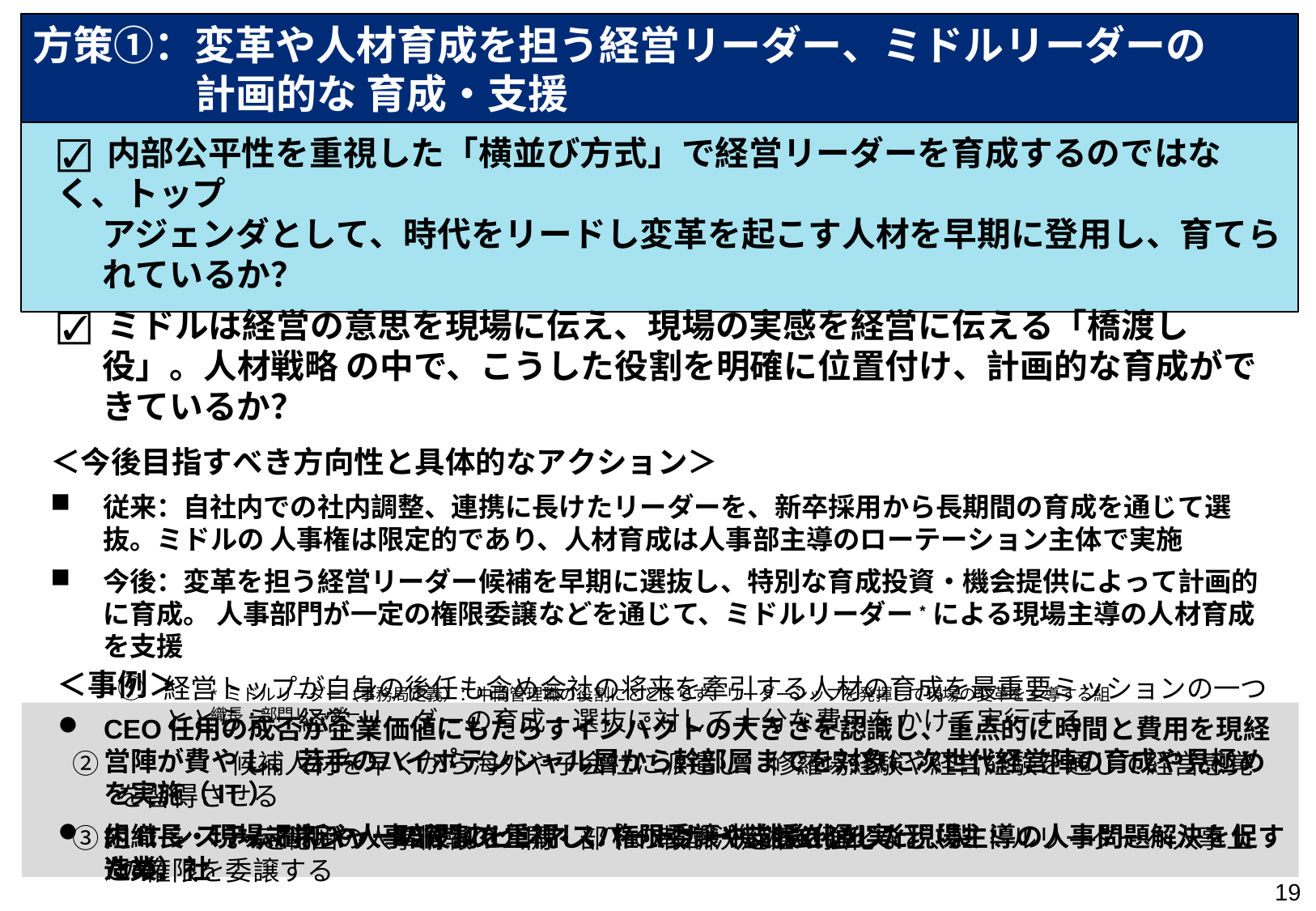

# 方策①：変革や人材育成を担う経営リーダー、ミドルリーダーの計画的な 育成・支援

☑ 内部公平性を重視した「横並び方式」で経営リーダーを育成するのではなく、トップ
アジェンダとして、時代をリードし変革を起こす人材を早期に登用し、育てられているか？
☑ ミドルは経営の意思を現場に伝え、現場の実感を経営に伝える「橋渡し役」。人材戦略 の中で、こうした役割を明確に位置付け、計画的な育成ができているか？
＜今後目指すべき方向性と具体的なアクション＞
従来：自社内での社内調整、連携に長けたリーダーを、新卒採用から長期間の育成を通じて選抜。ミドルの 人事権は限定的であり、人材育成は人事部主導のローテーション主体で実施
今後：変革を担う経営リーダー候補を早期に選抜し、特別な育成投資・機会提供によって計画的に育成。 人事部門が一定の権限委譲などを通じて、ミドルリーダー*による現場主導の人材育成を支援
①	経営トップが自身の後任も含め会社の将来を牽引する人材の育成を最重要ミッションの一つととらえ、経営 リーダーの育成・選抜に対して十分な費用をかけて実行する
②	候補人材を早くから海外や子会社に派遣し、修羅場経験や経営経験を通じて経営感覚を習得させる
③	一定範囲の人事情報の公開・部下の報酬決定権の強化など、ミドルリーダーへ人事上の権限を委譲する
＜事例＞
* ミドルリーダー（事務局定義）：中間管理職の役割にとどまらず、リーダーシップを発揮して現場の変革を主導する組織長・部門リーダー

CEO任用の成否が企業価値にもたらすインパクトの大きさを認識し、重点的に時間と費用を現経営陣が費や し、若手のハイポテンシャル層から幹部層までを対象に次世代経営陣の育成や見極めを実施（IT）
組織長・現場マネジャーの役割を重視し、権限委譲や支援を通じた現場主導の人事問題解決を促すため、社
内ITシステム刷新や人事部門のビジネスパートナー機能強化を実行（製造業）
19